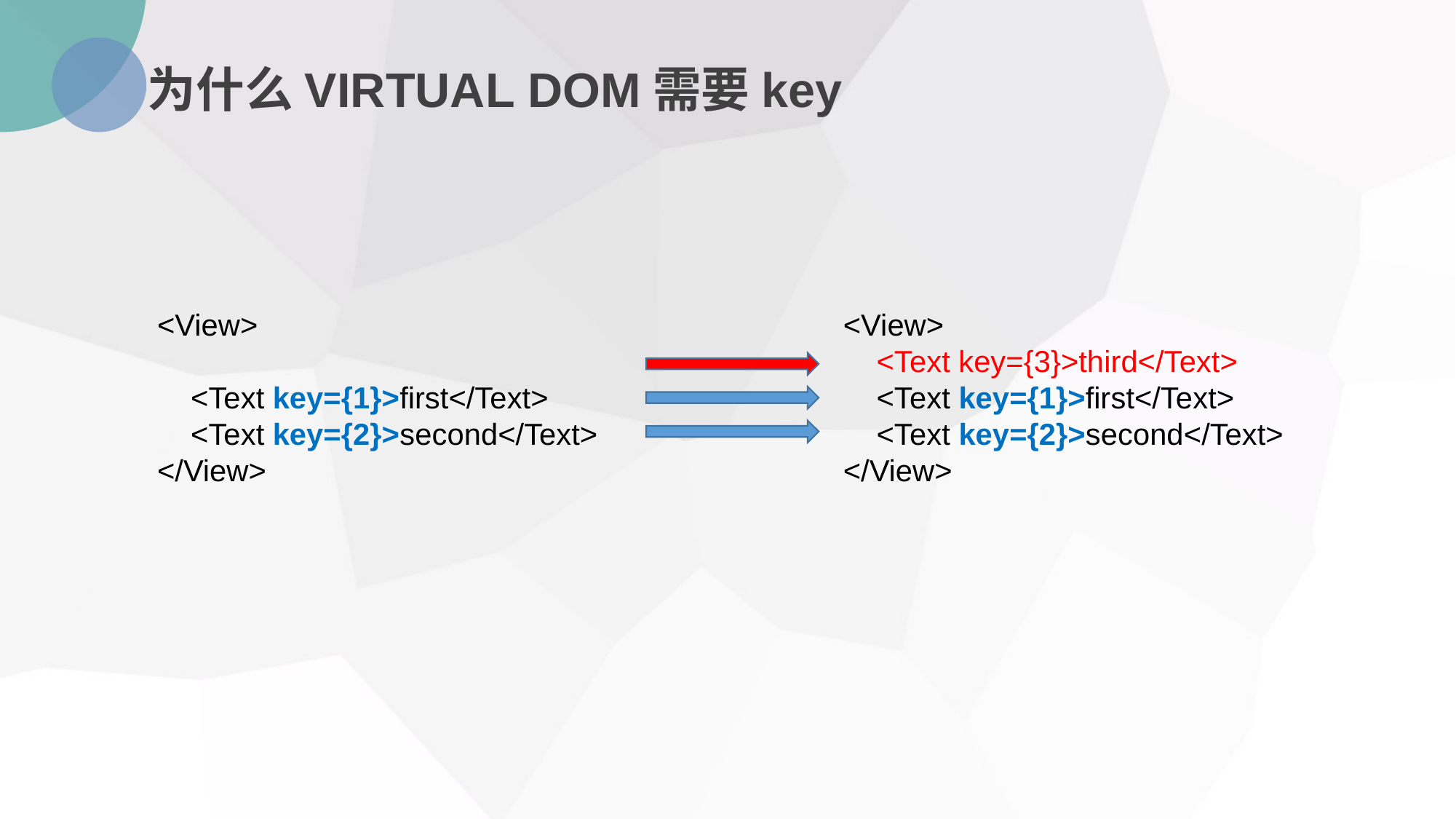

为什么VIRTUAL DOM需要key
<View>

    <Text key={1}>first</Text>
    <Text key={2}>second</Text>
</View>
<View>
    <Text key={3}>third</Text>
    <Text key={1}>first</Text>
    <Text key={2}>second</Text>
</View>